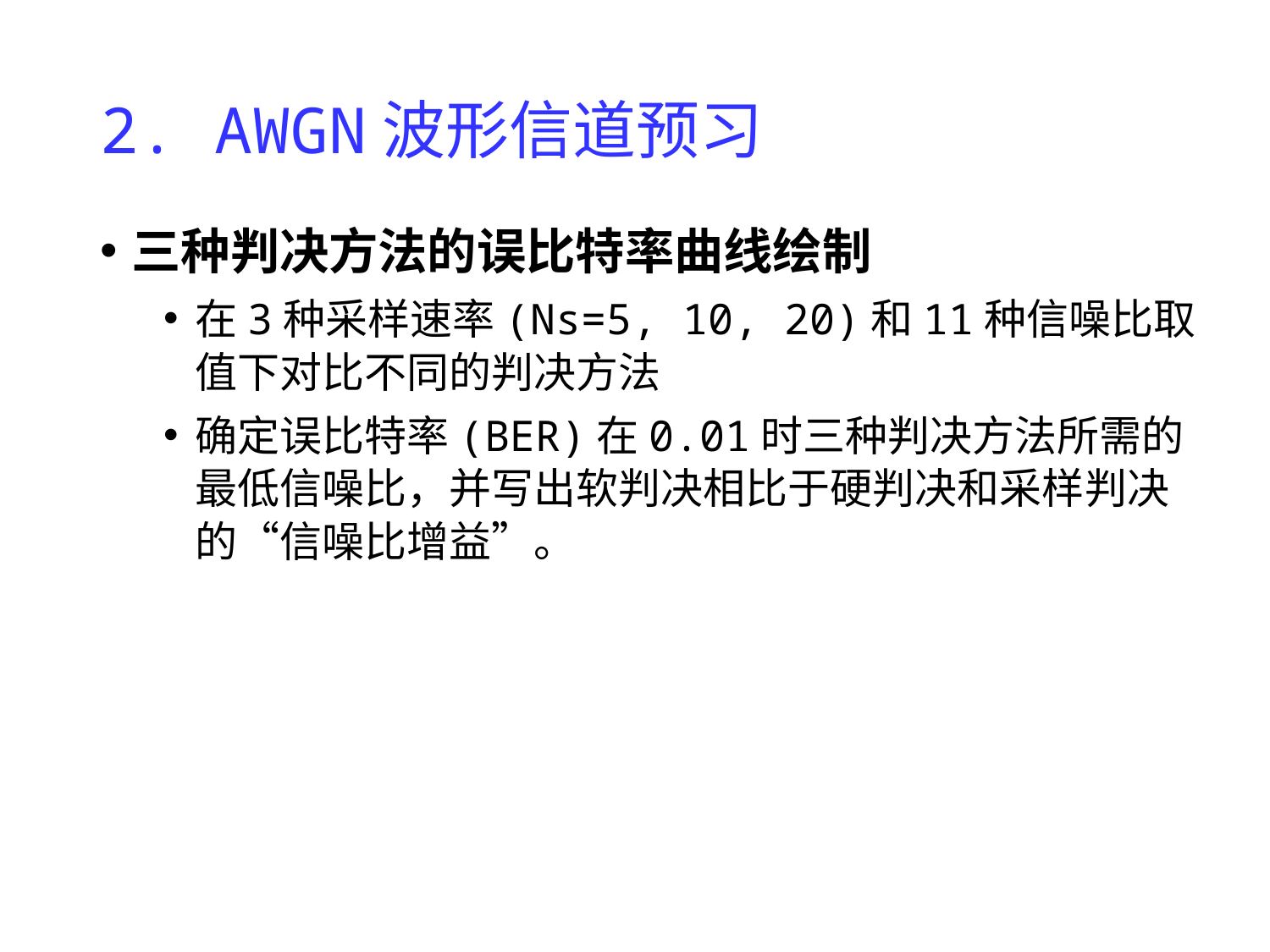

2. AWGN波形信道预习
三种判决方法的误比特率曲线绘制
在3种采样速率(Ns=5, 10, 20)和11种信噪比取值下对比不同的判决方法
确定误比特率(BER)在0.01时三种判决方法所需的最低信噪比，并写出软判决相比于硬判决和采样判决的“信噪比增益”。